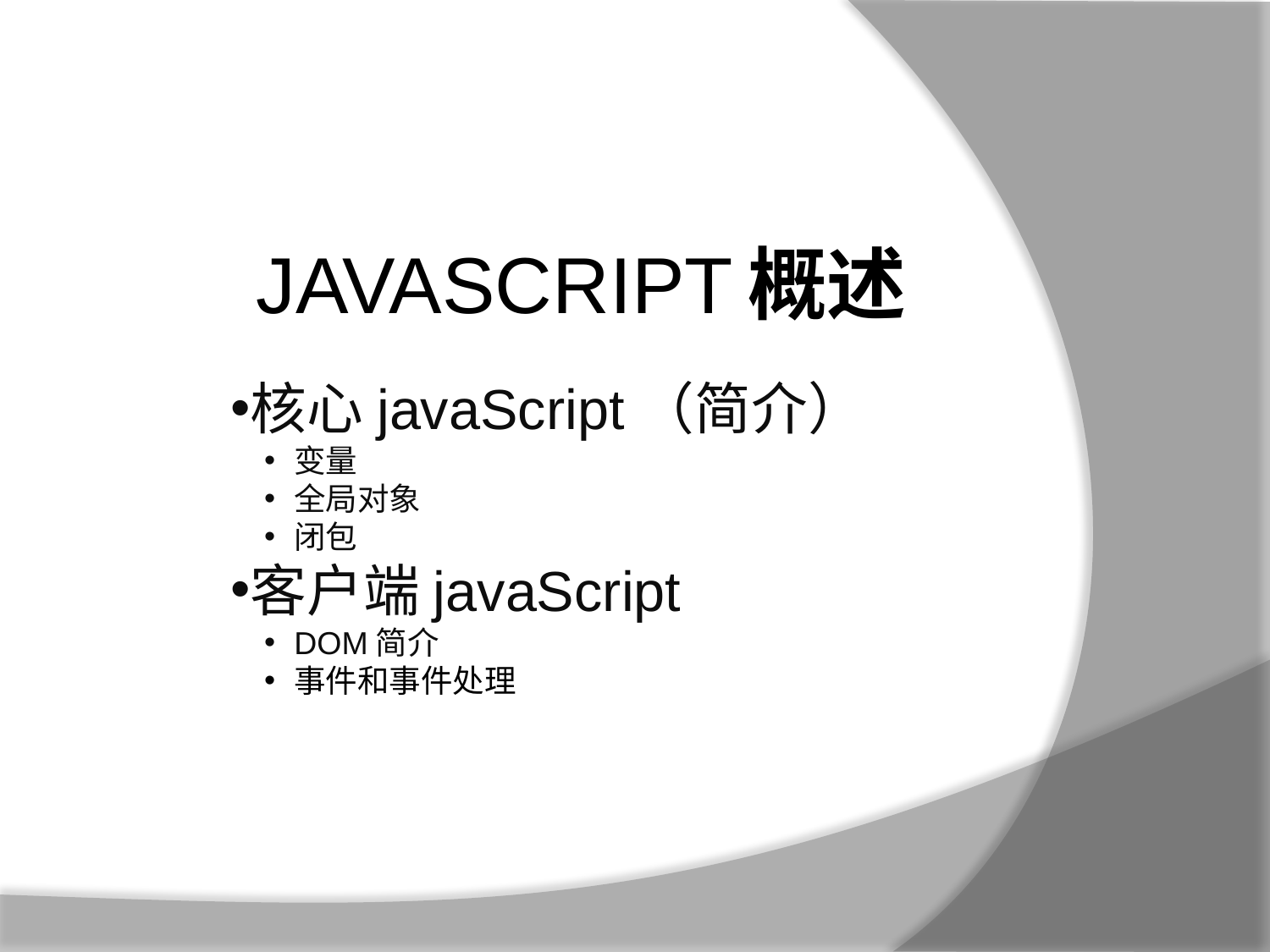

# Javascript概述
核心javaScript（简介）
变量
全局对象
闭包
客户端javaScript
DOM简介
事件和事件处理